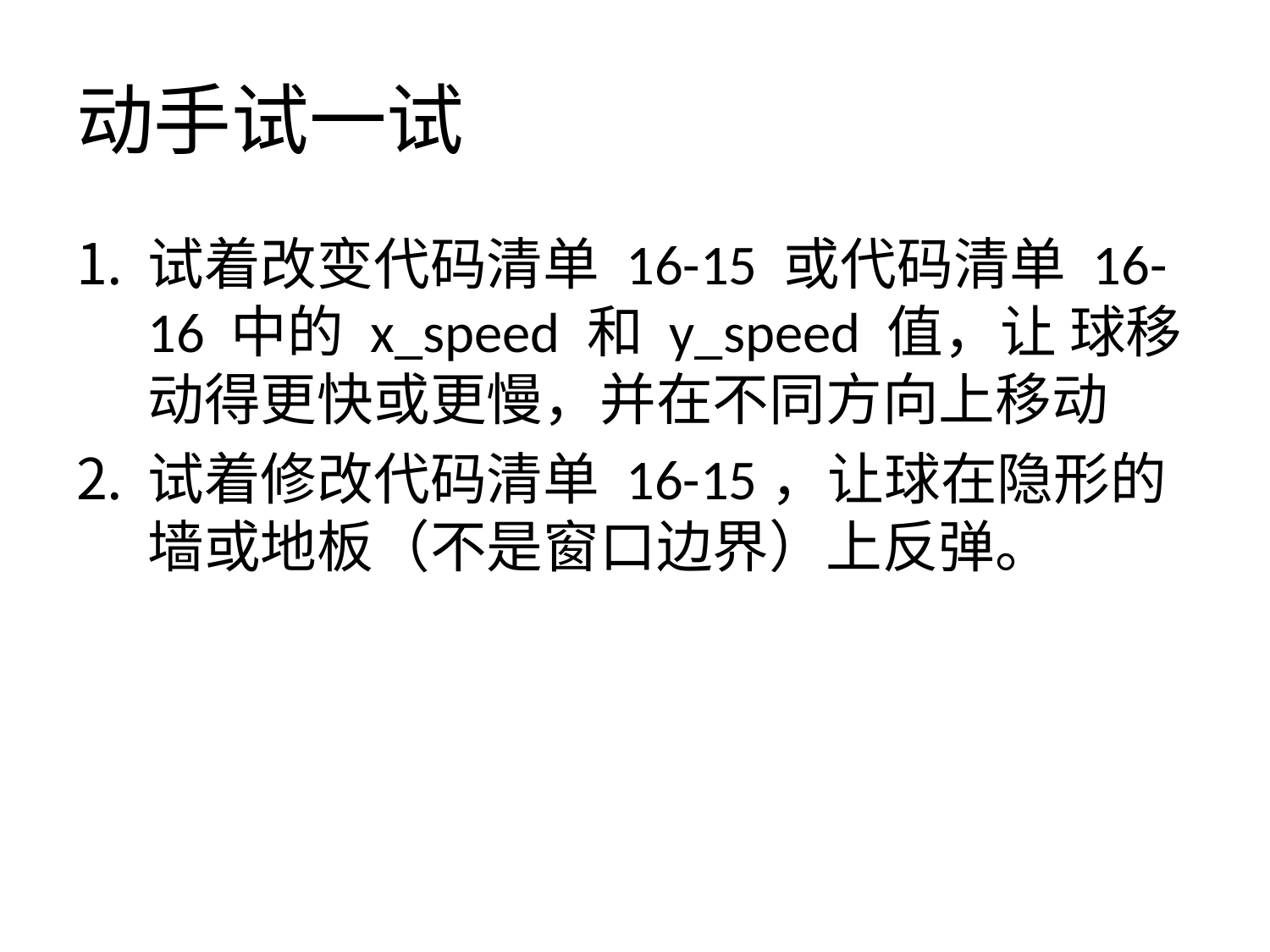

# 动手试一试
试着改变代码清单 16-15 或代码清单 16-16 中的 x_speed 和 y_speed 值，让 球移动得更快或更慢，并在不同方向上移动
试着修改代码清单 16-15，让球在隐形的墙或地板（不是窗口边界）上反弹。